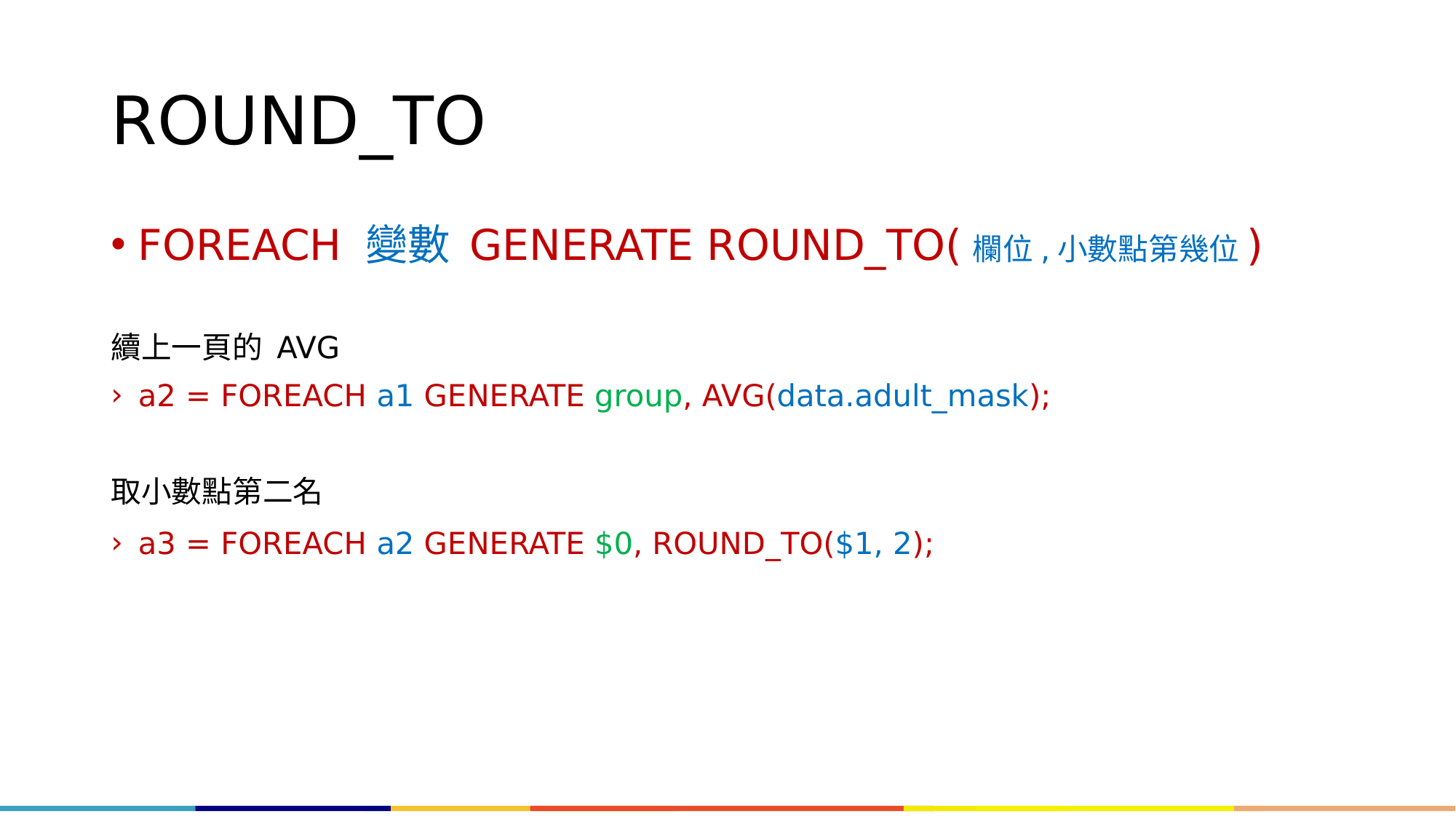

# ROUND_TO
FOREACH 變數 GENERATE ROUND_TO(欄位,小數點第幾位)

續上一頁的 AVG
a2 = FOREACH a1 GENERATE group, AVG(data.adult_mask);

取小數點第二名
a3 = FOREACH a2 GENERATE $0, ROUND_TO($1, 2);